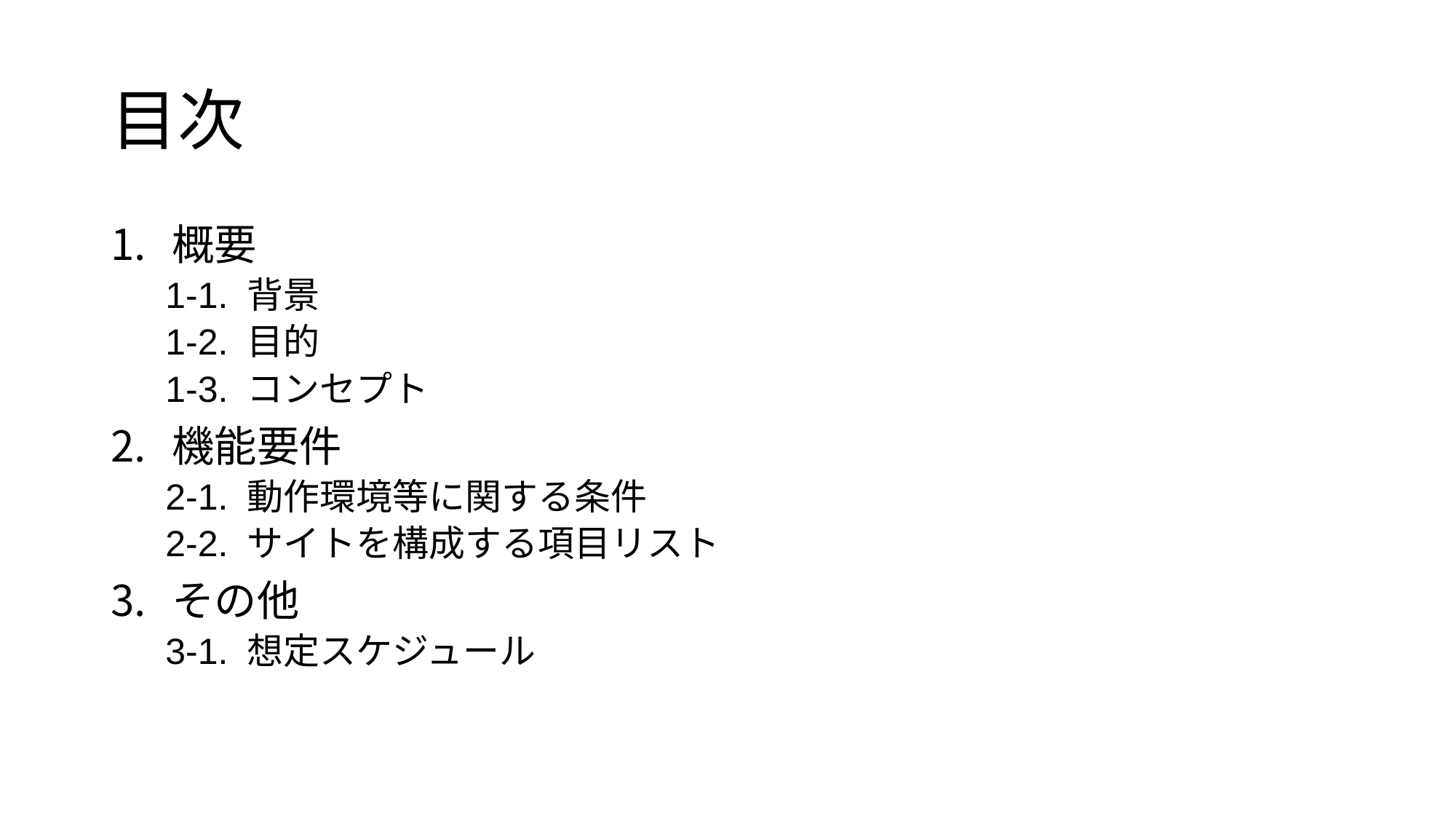

# 目次
概要
1-1. 背景
1-2. 目的
1-3. コンセプト
機能要件
2-1. 動作環境等に関する条件
2-2. サイトを構成する項目リスト
その他
3-1. 想定スケジュール